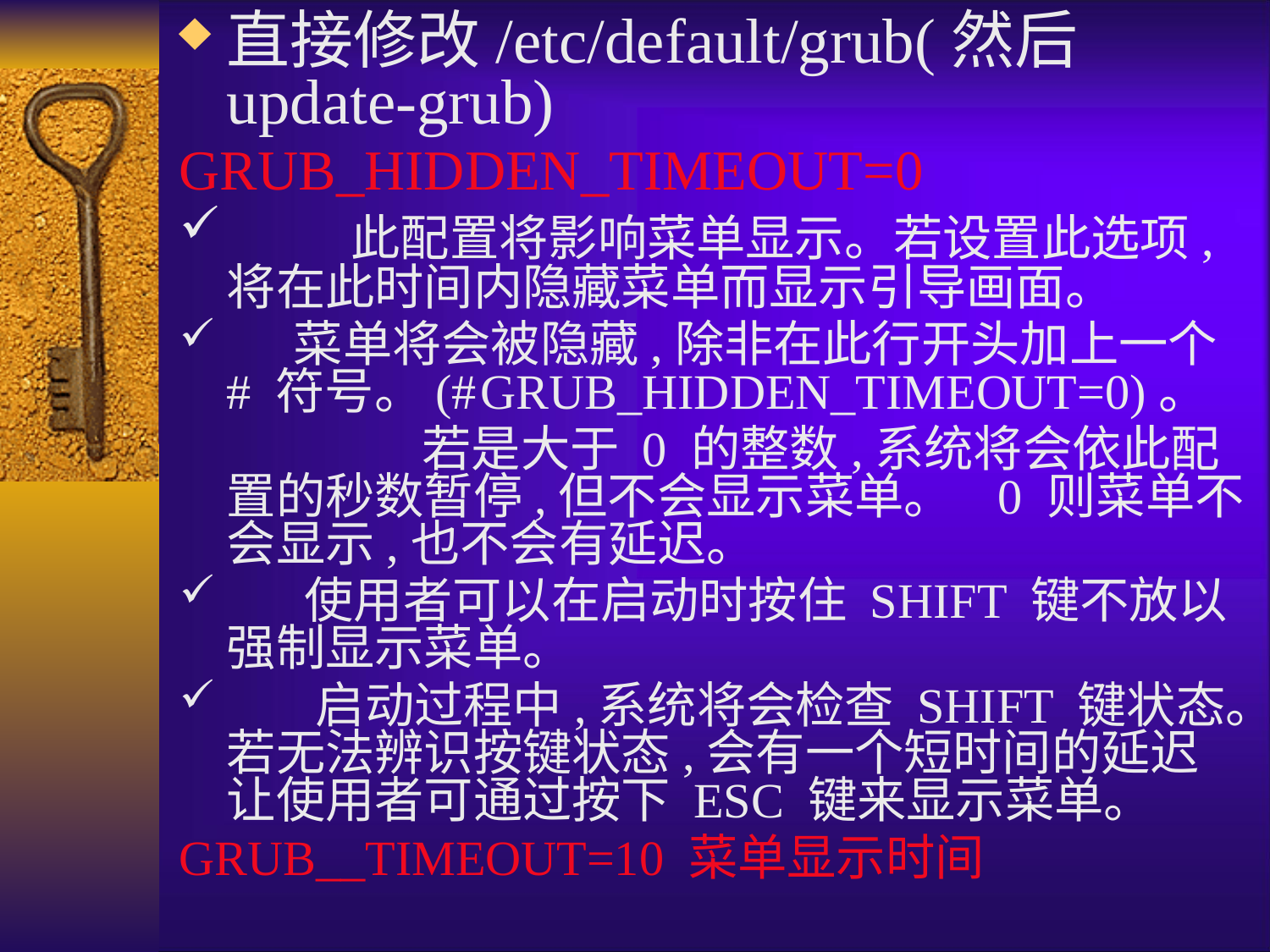

直接修改/etc/default/grub(然后update-grub)
GRUB_HIDDEN_TIMEOUT=0
         此配置将影响菜单显示。若设置此选项,将在此时间内隐藏菜单而显示引导画面。
     菜单将会被隐藏,除非在此行开头加上一个 # 符号。(#	GRUB_HIDDEN_TIMEOUT=0)。
                     若是大于 0 的整数,系统将会依此配置的秒数暂停,但不会显示菜单。   0 则菜单不会显示,也不会有延迟。
      使用者可以在启动时按住 SHIFT 键不放以强制显示菜单。
       启动过程中,系统将会检查 SHIFT 键状态。若无法辨识按键状态,会有一个短时间的延迟让使用者可通过按下 ESC 键来显示菜单。
GRUB__TIMEOUT=10 菜单显示时间